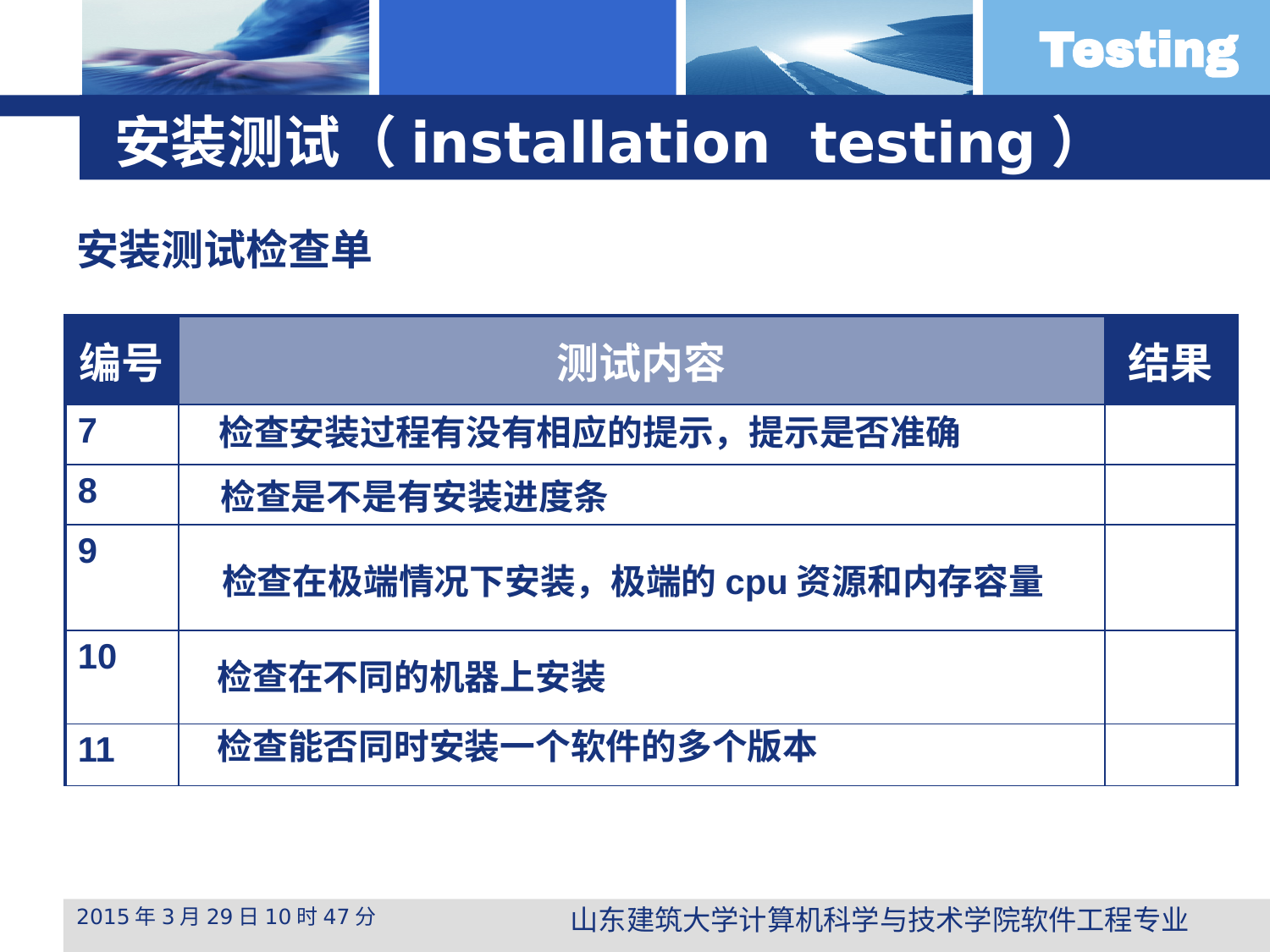

# 安装测试（installation  testing）
安装测试检查单
| 编号 | 测试内容 | 结果 |
| --- | --- | --- |
| 7 |  |  |
| 8 |  |  |
| 9 |  |  |
| 10 |  |  |
| 11 |  |  |
检查安装过程有没有相应的提示，提示是否准确
检查是不是有安装进度条
  检查在极端情况下安装，极端的cpu资源和内存容量
检查在不同的机器上安装
检查能否同时安装一个软件的多个版本
山东建筑大学计算机科学与技术学院软件工程专业
2015年3月29日10时47分